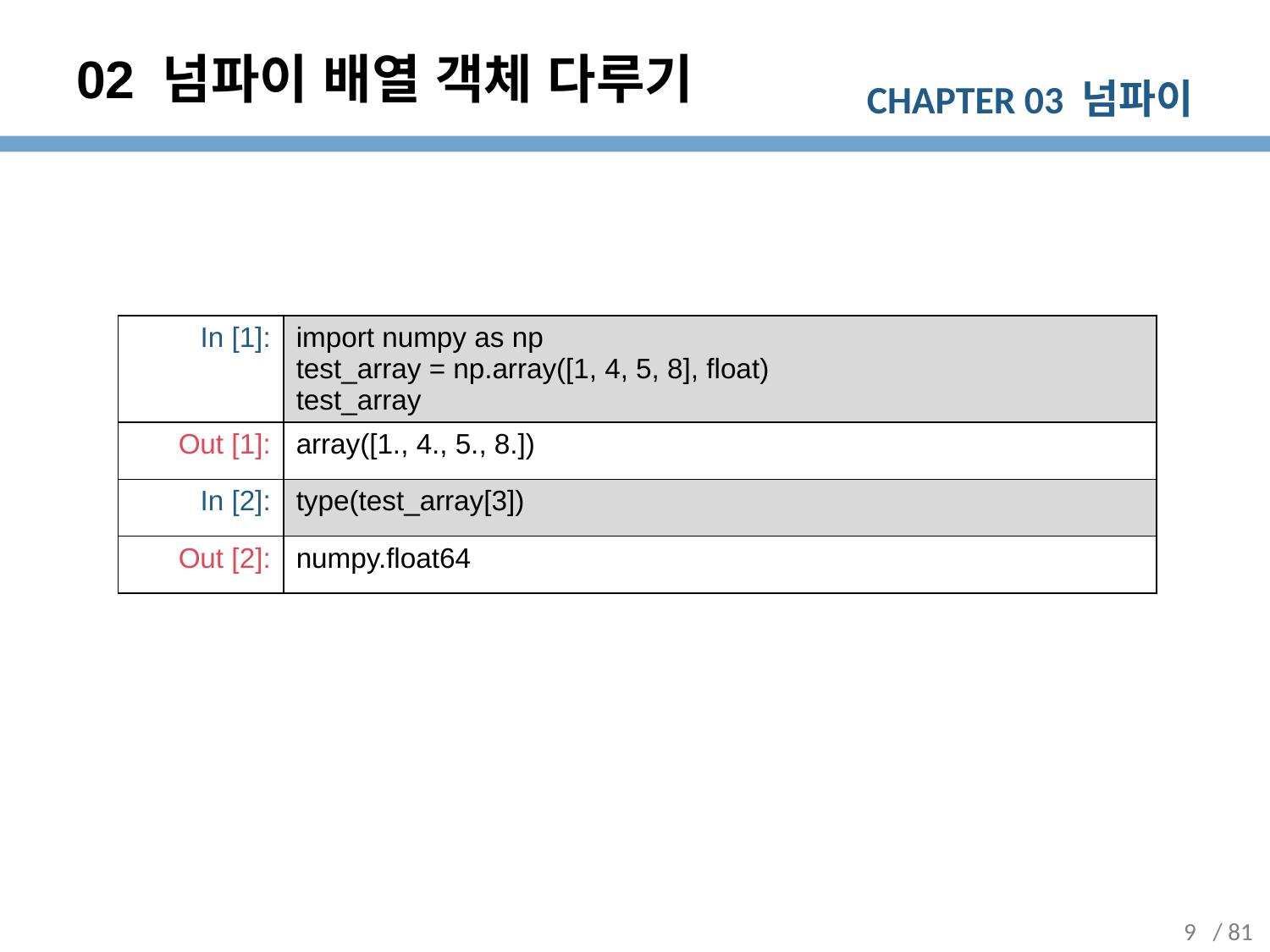

# 02 넘파이 배열 객체 다루기
| In [1]: | import numpy as np test\_array = np.array([1, 4, 5, 8], float) test\_array |
| --- | --- |
| Out [1]: | array([1., 4., 5., 8.]) |
| In [2]: | type(test\_array[3]) |
| Out [2]: | numpy.float64 |